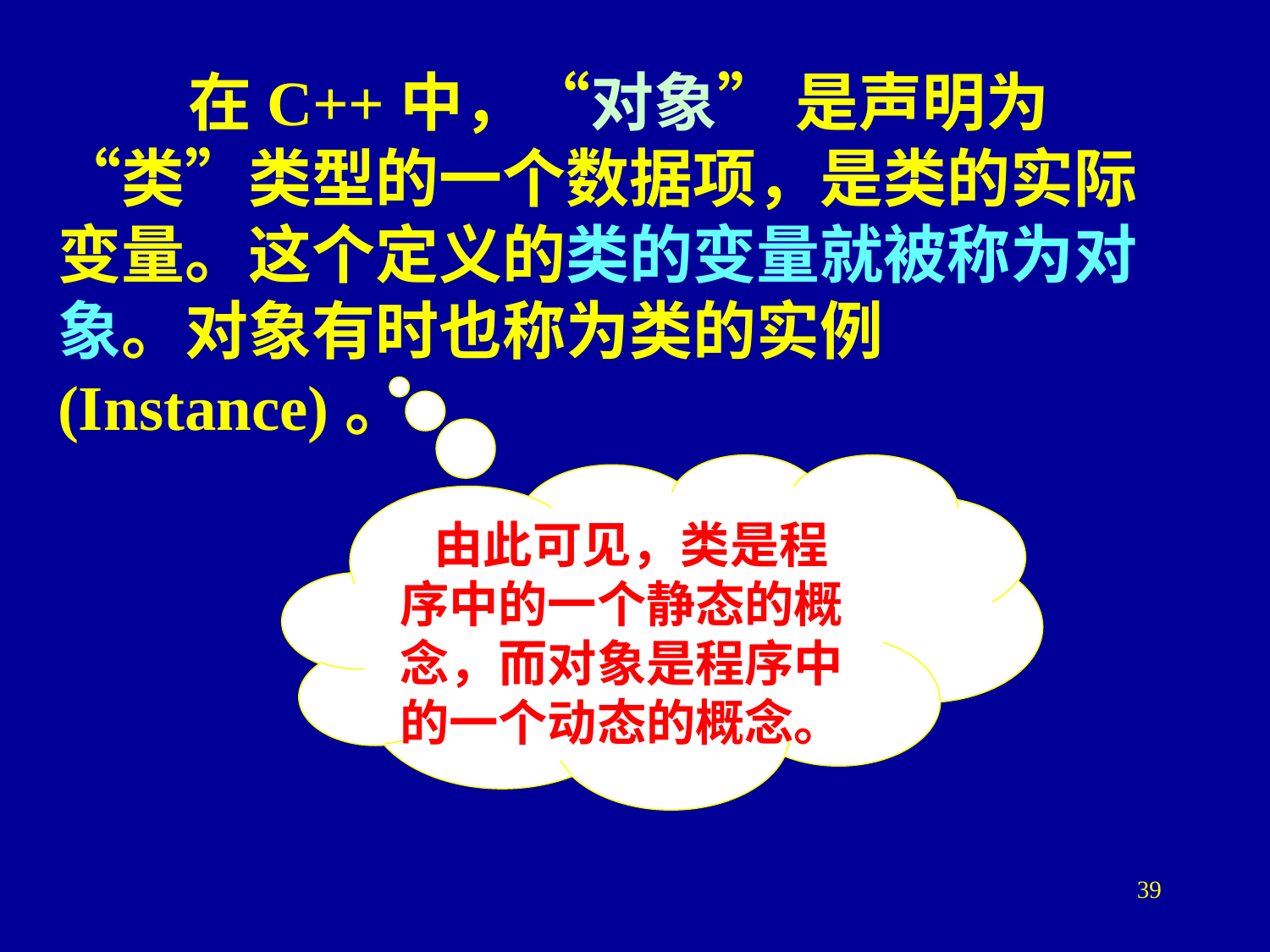

在C++中，“对象” 是声明为“类”类型的一个数据项，是类的实际变量。这个定义的类的变量就被称为对象。对象有时也称为类的实例(Instance)。
  由此可见，类是程序中的一个静态的概念，而对象是程序中的一个动态的概念。

39